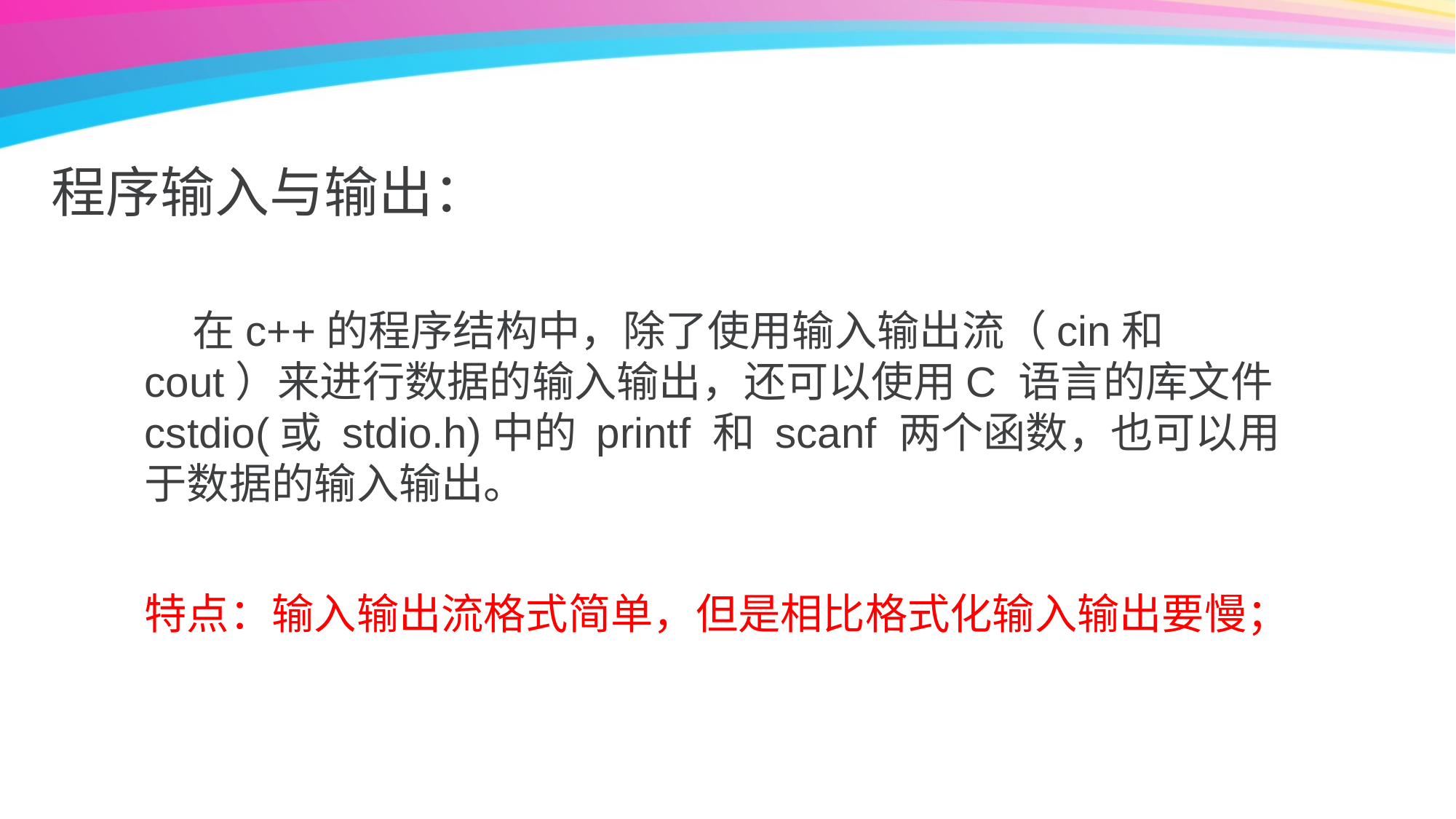

程序输入与输出：
    在c++的程序结构中，除了使用输入输出流（cin和cout）来进行数据的输入输出，还可以使用C 语言的库文件 cstdio(或 stdio.h)中的 printf 和 scanf 两个函数，也可以用于数据的输入输出。

特点：输入输出流格式简单，但是相比格式化输入输出要慢；